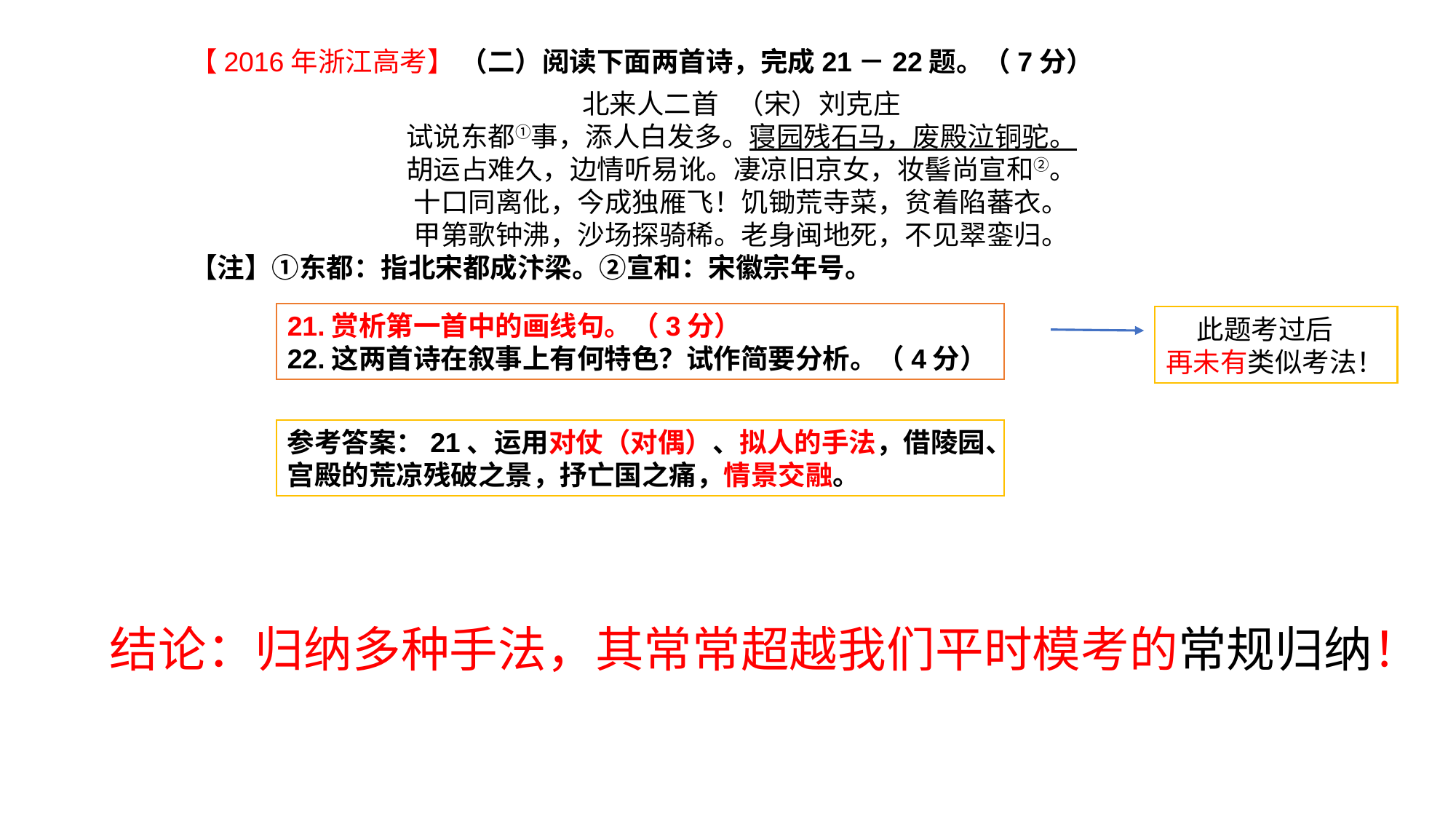

【2016年浙江高考】 （二）阅读下面两首诗，完成21－22题。（7分）
北来人二首   （宋）刘克庄
试说东都①事，添人白发多。寝园残石马，废殿泣铜驼。
胡运占难久，边情听易讹。凄凉旧京女，妆髻尚宣和②。
十口同离仳，今成独雁飞！饥锄荒寺菜，贫着陷蕃衣。
甲第歌钟沸，沙场探骑稀。老身闽地死，不见翠銮归。
【注】①东都：指北宋都成汴梁。②宣和：宋徽宗年号。
21.赏析第一首中的画线句。（3分）
22.这两首诗在叙事上有何特色？试作简要分析。（4分）
    此题考过后
再未有类似考法！
参考答案：21、运用对仗（对偶）、拟人的手法，借陵园、宫殿的荒凉残破之景，抒亡国之痛，情景交融。
结论：归纳多种手法，其常常超越我们平时模考的常规归纳！